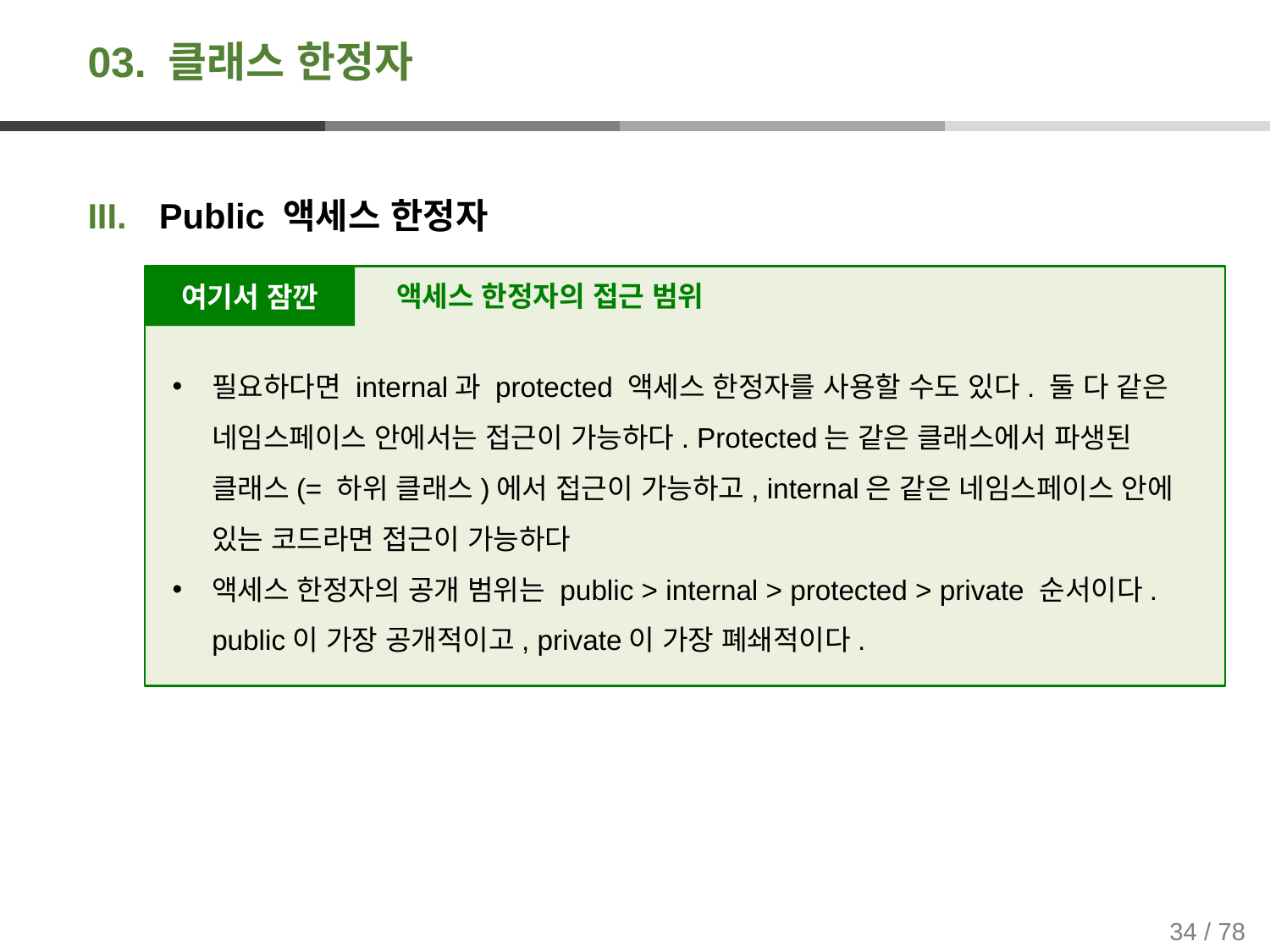

# 03. 클래스 한정자
Public 액세스 한정자
여기서 잠깐

액세스 한정자의 접근 범위
필요하다면 internal과 protected 액세스 한정자를 사용할 수도 있다. 둘 다 같은 네임스페이스 안에서는 접근이 가능하다. Protected는 같은 클래스에서 파생된 클래스(= 하위 클래스)에서 접근이 가능하고, internal은 같은 네임스페이스 안에 있는 코드라면 접근이 가능하다
액세스 한정자의 공개 범위는 public > internal > protected > private 순서이다. public이 가장 공개적이고, private이 가장 폐쇄적이다.